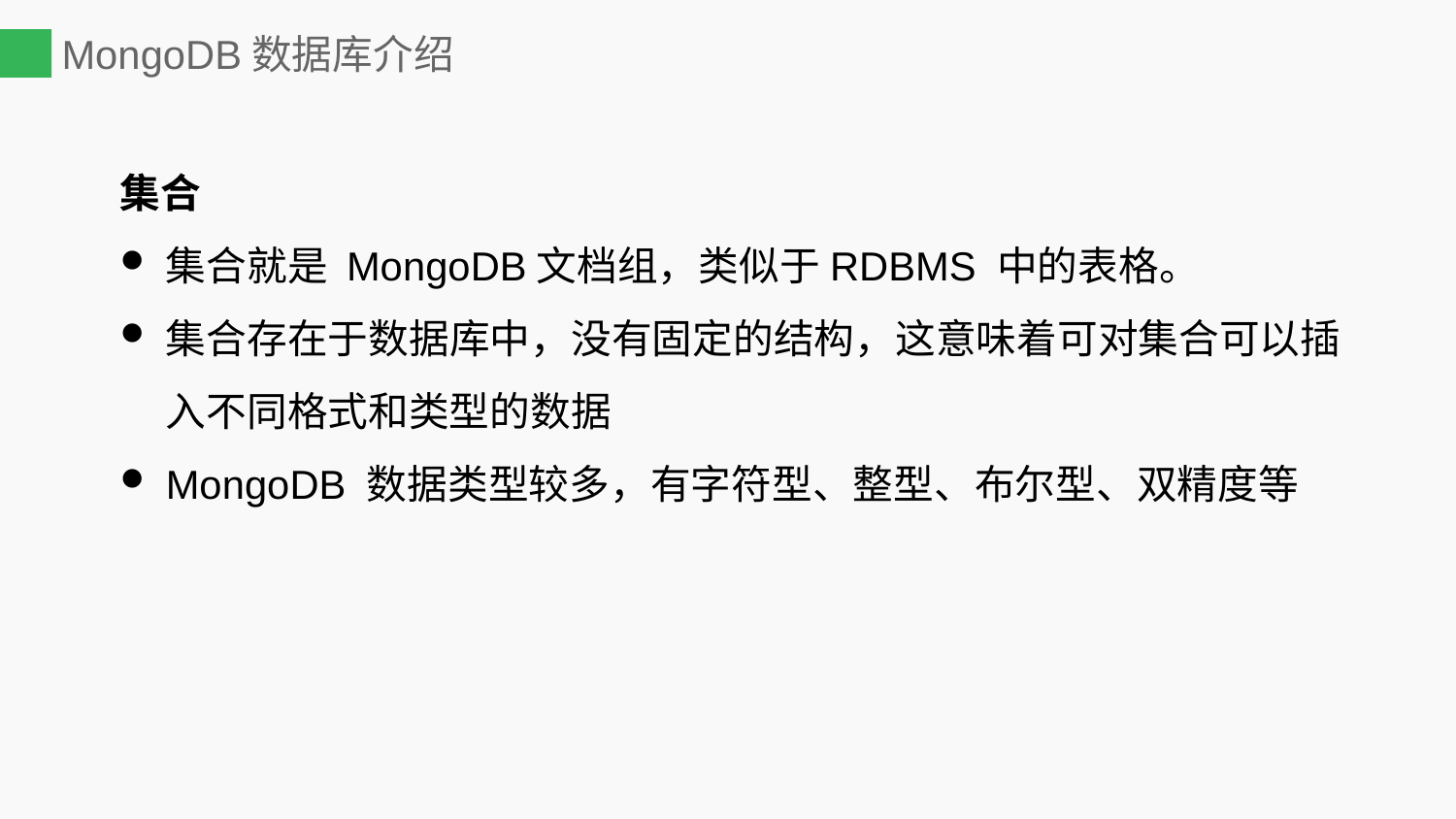

# MongoDB数据库介绍
集合
集合就是 MongoDB文档组，类似于RDBMS 中的表格。
集合存在于数据库中，没有固定的结构，这意味着可对集合可以插入不同格式和类型的数据
MongoDB 数据类型较多，有字符型、整型、布尔型、双精度等